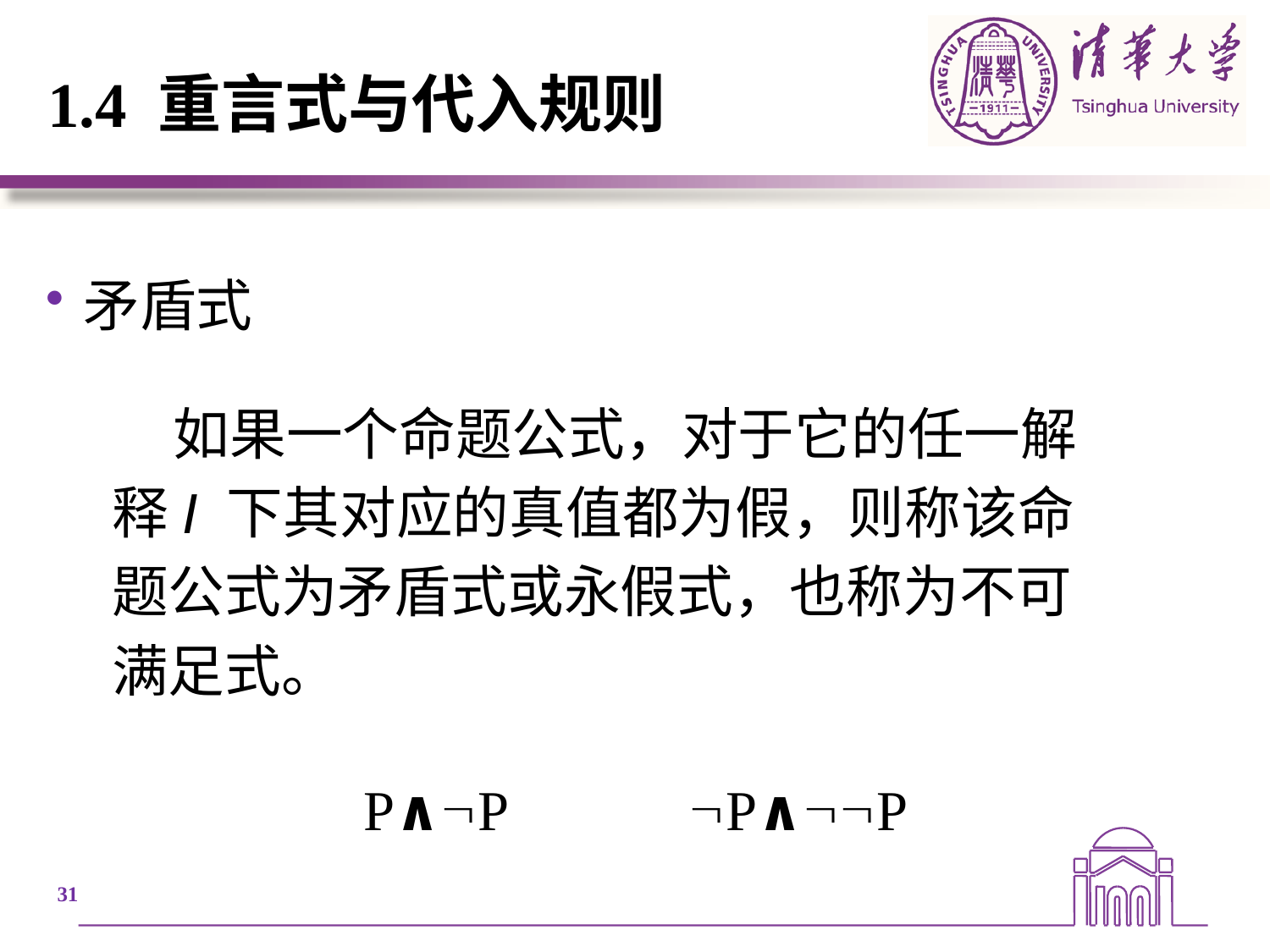

# 1.4 重言式与代入规则

矛盾式

　　 如果一个命题公式，对于它的任一解
    释I 下其对应的真值都为假，则称该命
    题公式为矛盾式或永假式，也称为不可
    满足式。
¬P∧¬¬P
P∧¬P